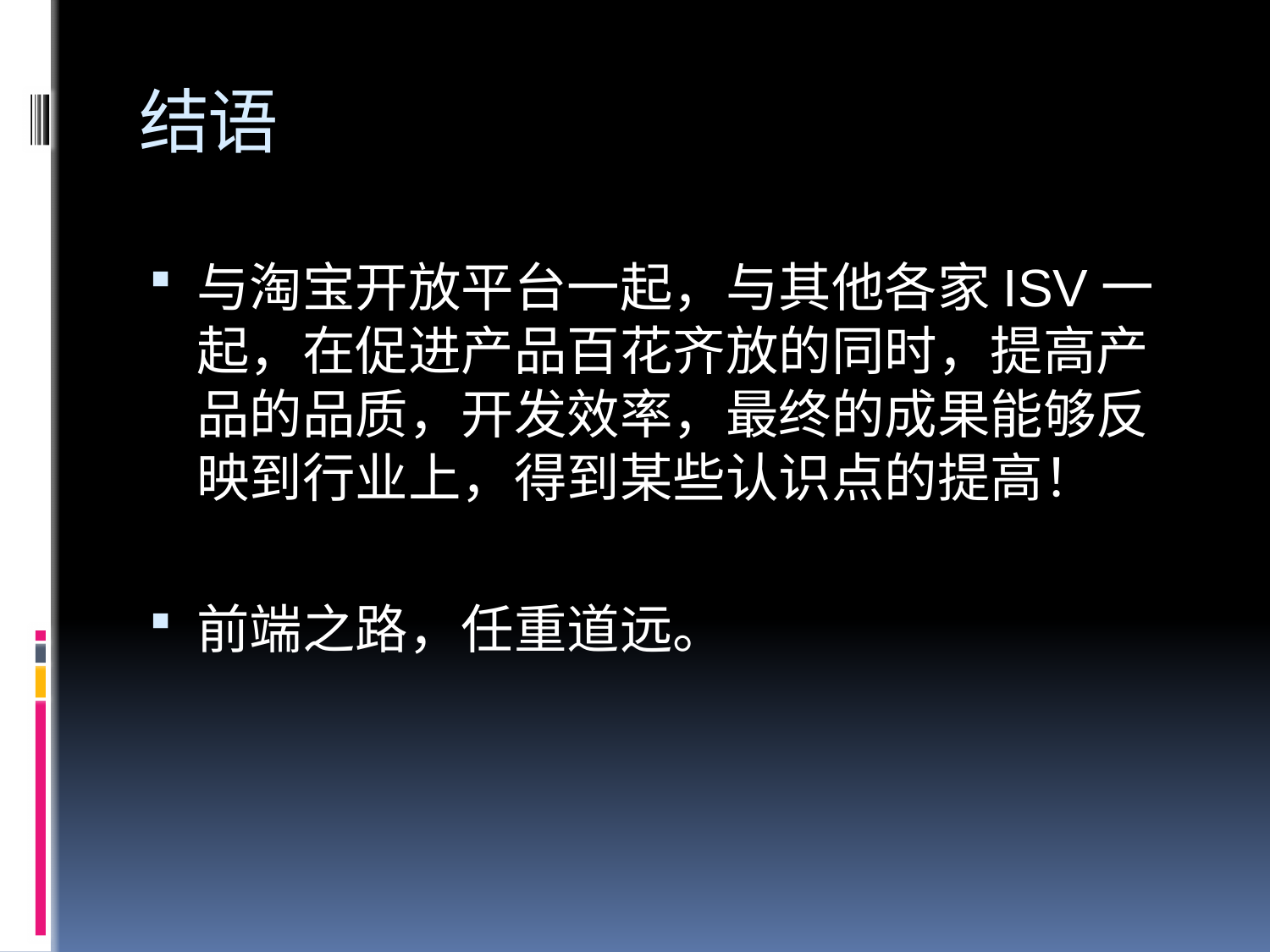

# 结语
与淘宝开放平台一起，与其他各家ISV一起，在促进产品百花齐放的同时，提高产品的品质，开发效率，最终的成果能够反映到行业上，得到某些认识点的提高！

前端之路，任重道远。